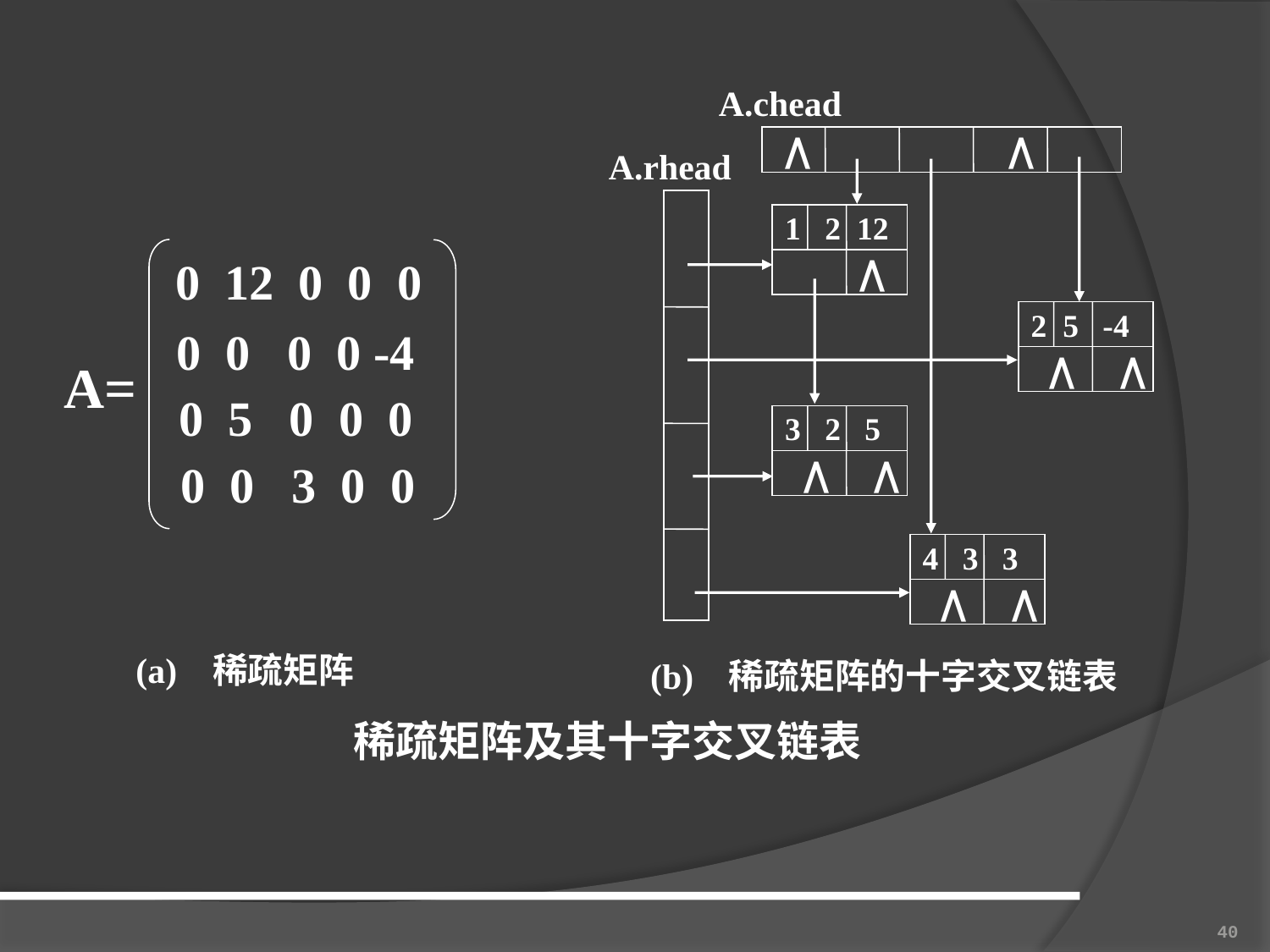

A.chead
 ⋀                        ⋀

1   2  12

         ⋀

2  5   -4

  ⋀     ⋀

3   2   5

  ⋀     ⋀

4   3   3

  ⋀     ⋀

A.rhead

(b)   稀疏矩阵的十字交叉链表

0  12  0  0  0
0  0   0  0 -4
A=
0  5   0  0  0
0  0   3  0  0
(a)   稀疏矩阵
稀疏矩阵及其十字交叉链表
40